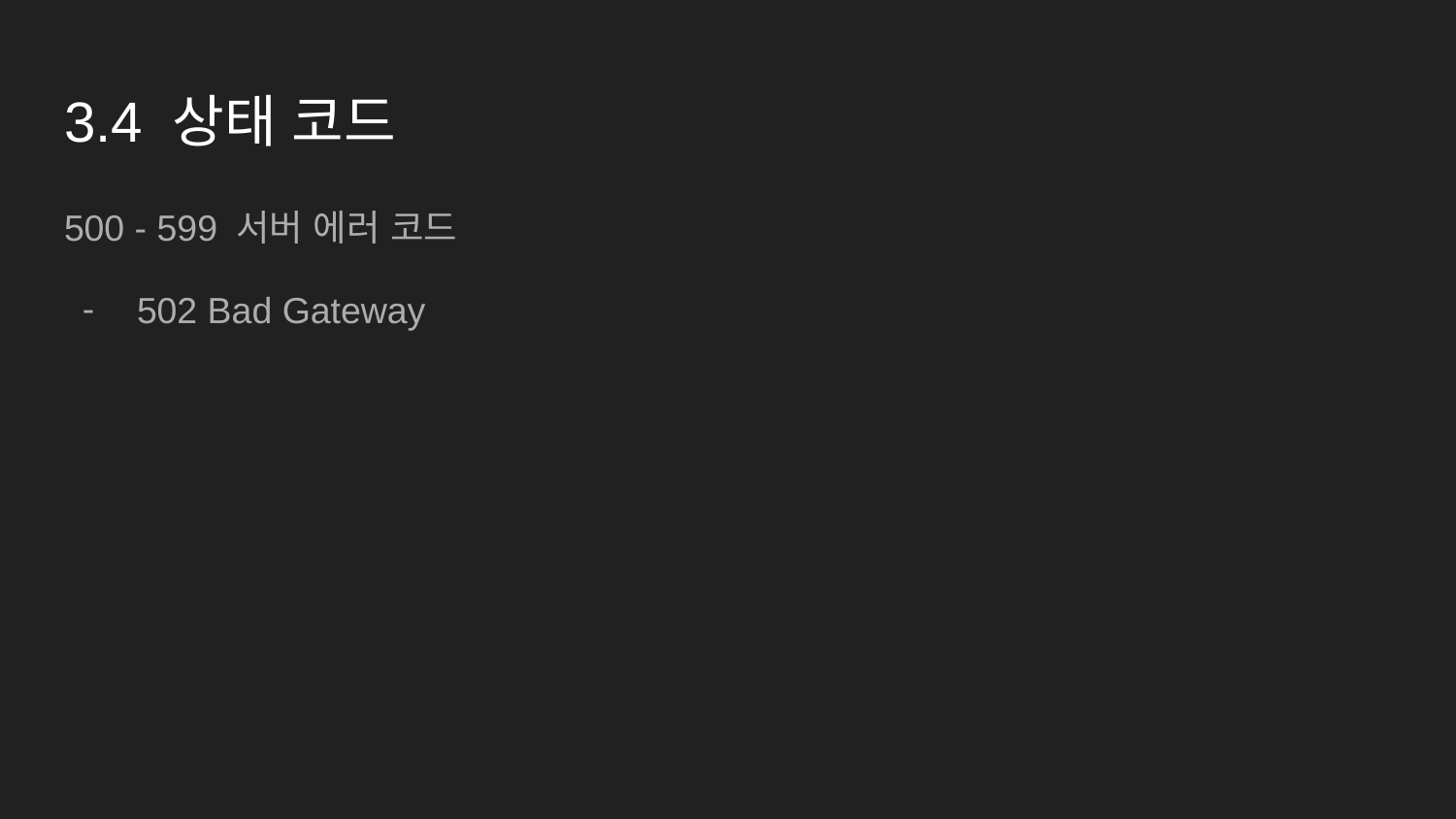

# 3.4 상태 코드
500 - 599 서버 에러 코드
502 Bad Gateway